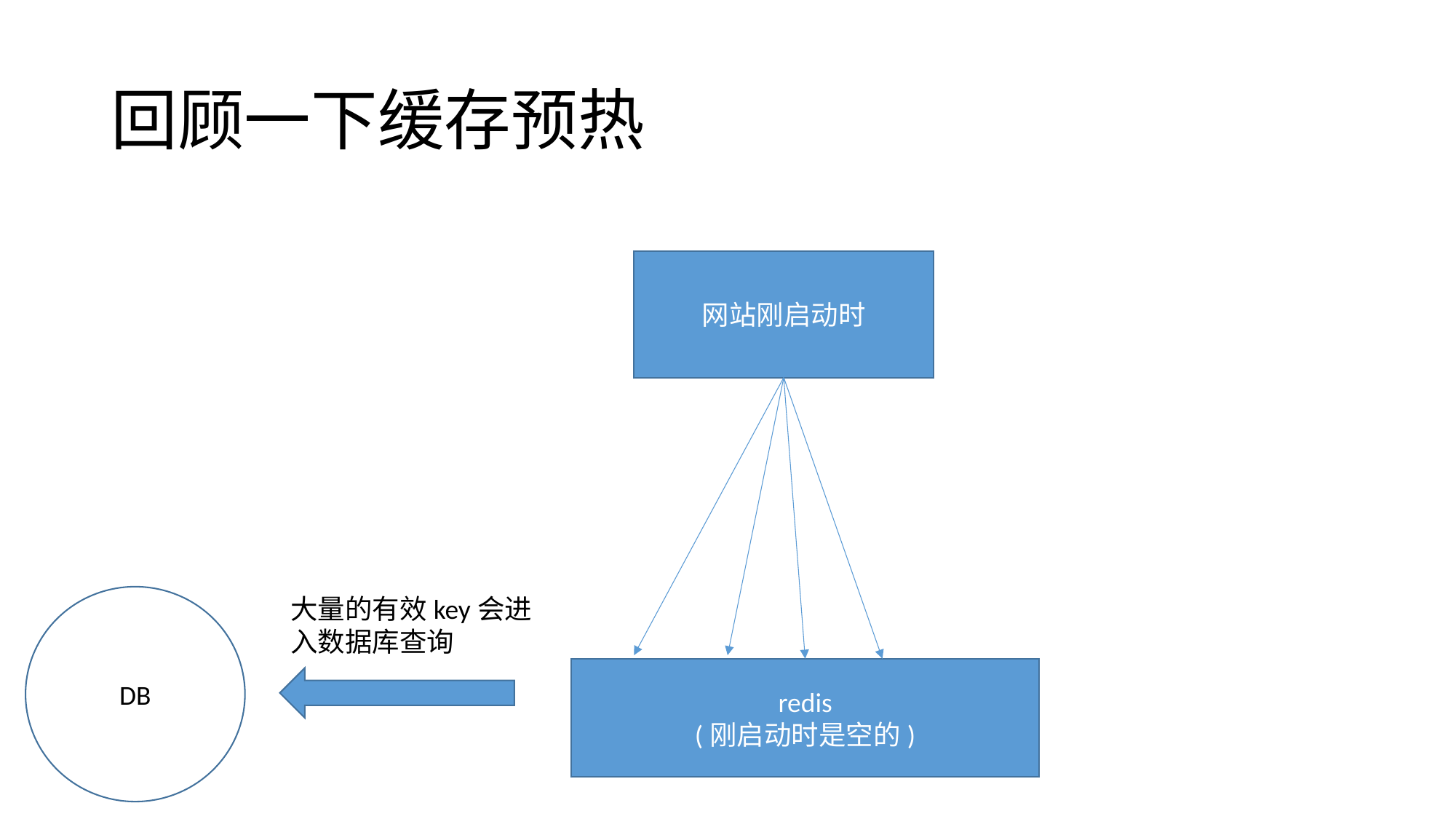

# 回顾一下缓存预热
网站刚启动时
DB
大量的有效key会进入数据库查询
redis
(刚启动时是空的)